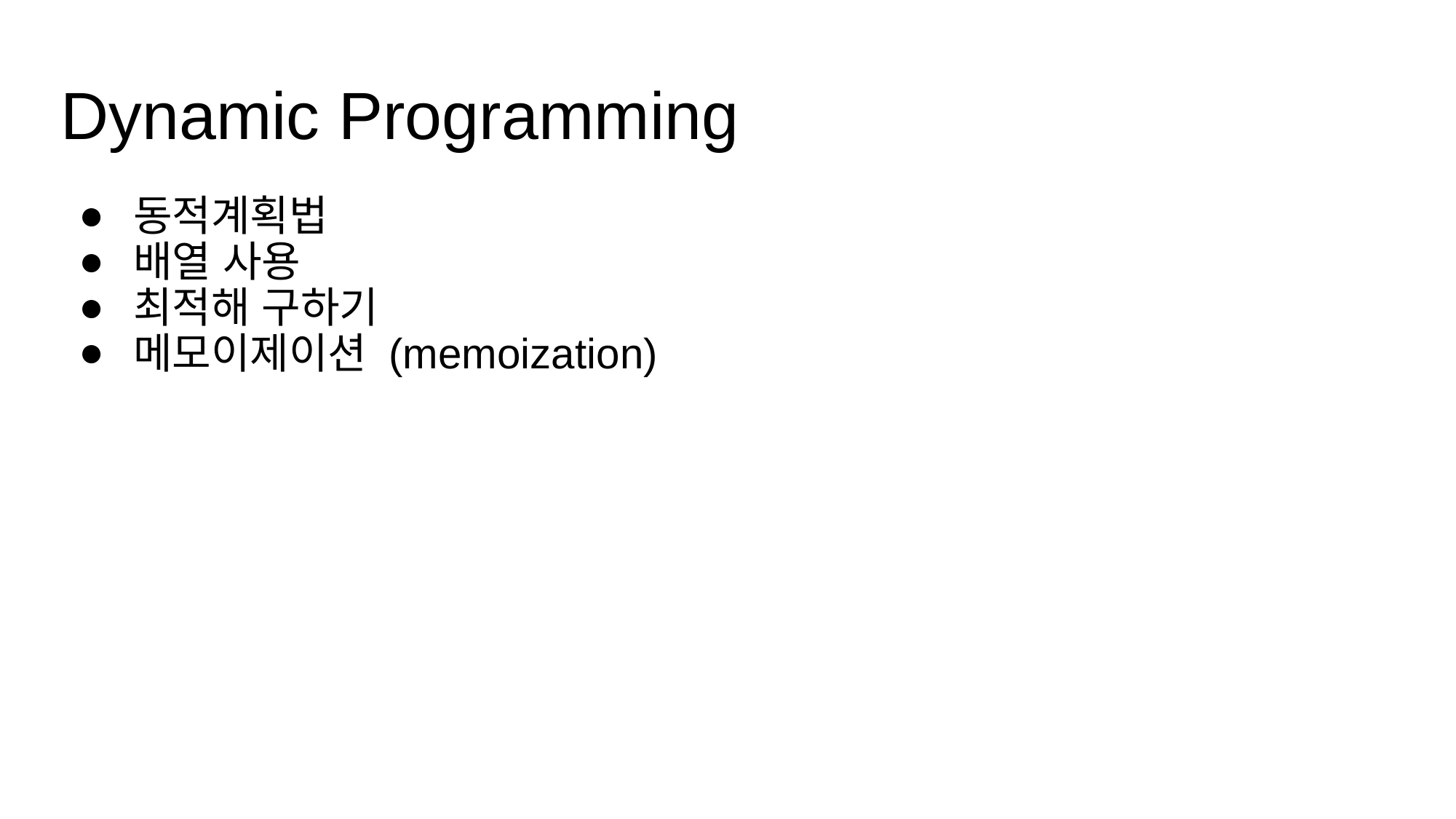

# Dynamic Programming
동적계획법
배열 사용
최적해 구하기
메모이제이션 (memoization)